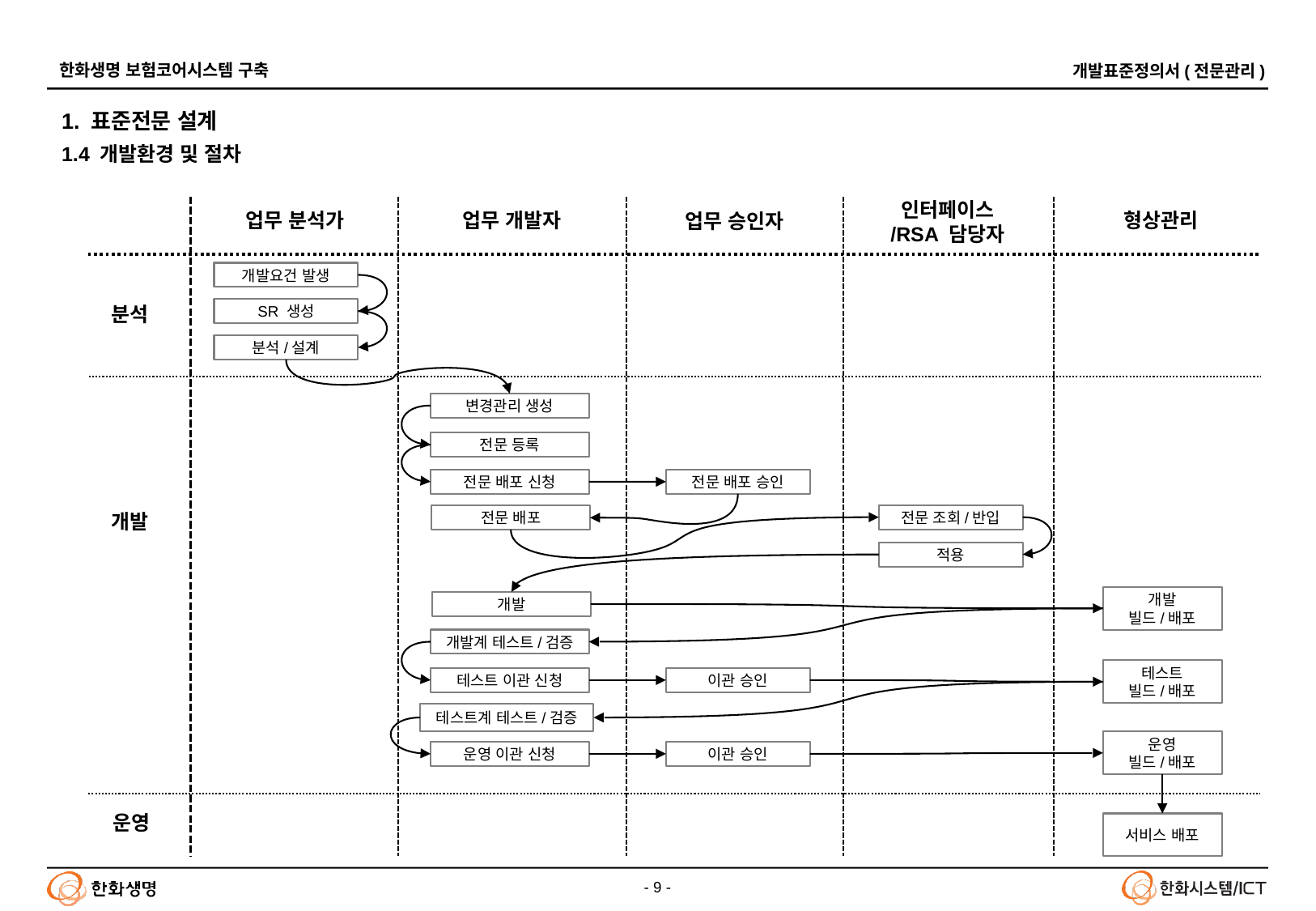

1. 표준전문 설계
1.4 개발환경 및 절차
인터페이스
/RSA 담당자
형상관리
업무 분석가
업무 개발자
업무 승인자
개발요건 발생
분석
SR 생성
분석/설계
변경관리 생성
전문 등록
전문 배포 신청
전문 배포 승인
개발
전문 조회/반입
전문 배포
적용
개발
빌드/배포
개발
개발계 테스트/검증
테스트
빌드/배포
테스트 이관 신청
이관 승인
테스트계 테스트/검증
운영
빌드/배포
운영 이관 신청
이관 승인
운영
서비스 배포